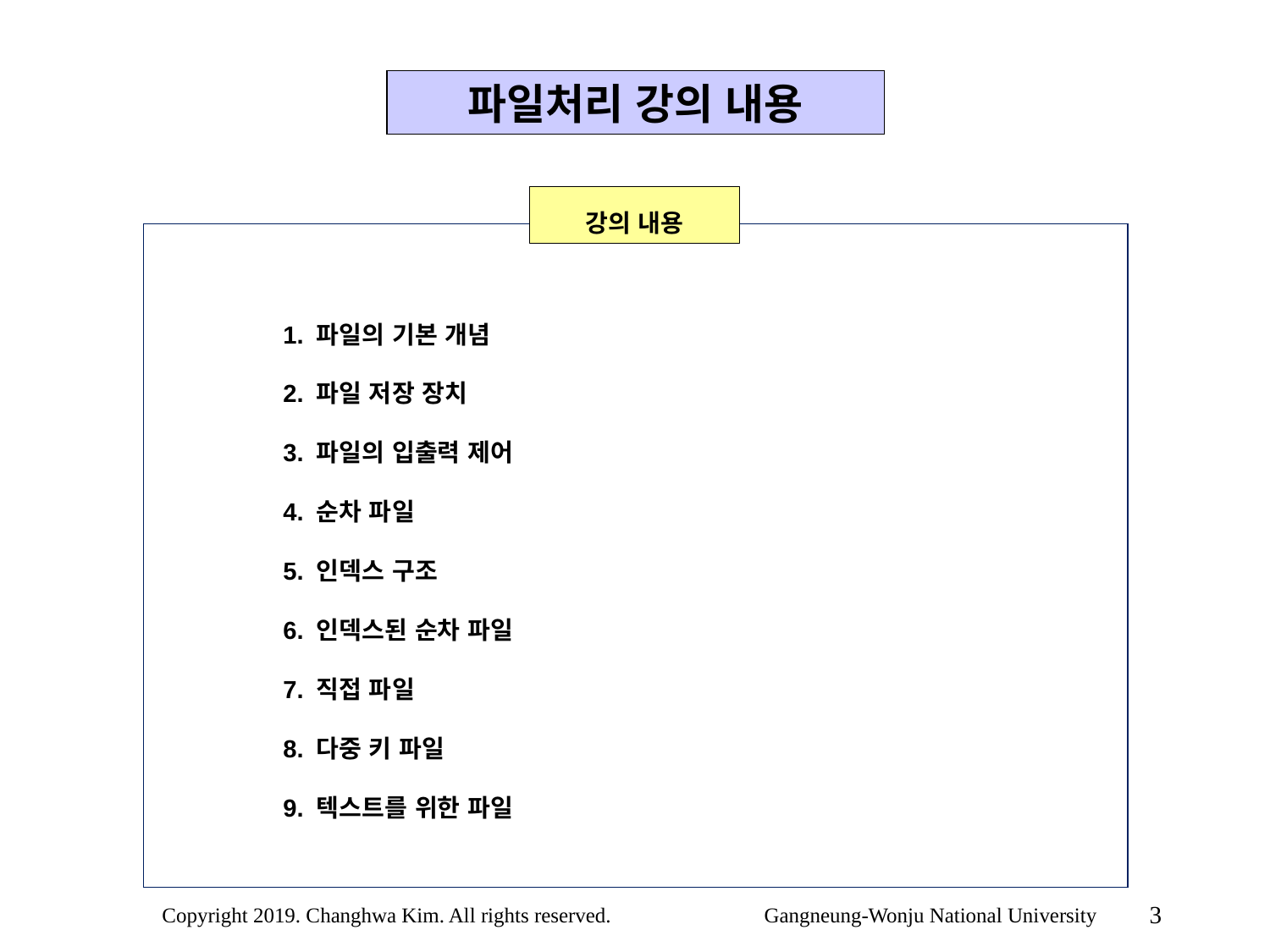

파일처리 강의 내용
강의 내용

	1. 파일의 기본 개념
	2. 파일 저장 장치
	3. 파일의 입출력 제어
	4. 순차 파일
	5. 인덱스 구조
	6. 인덱스된 순차 파일
	7. 직접 파일
	8. 다중 키 파일
	9. 텍스트를 위한 파일

3
Copyright 2019. Changhwa Kim. All rights reserved.                             Gangneung-Wonju National University